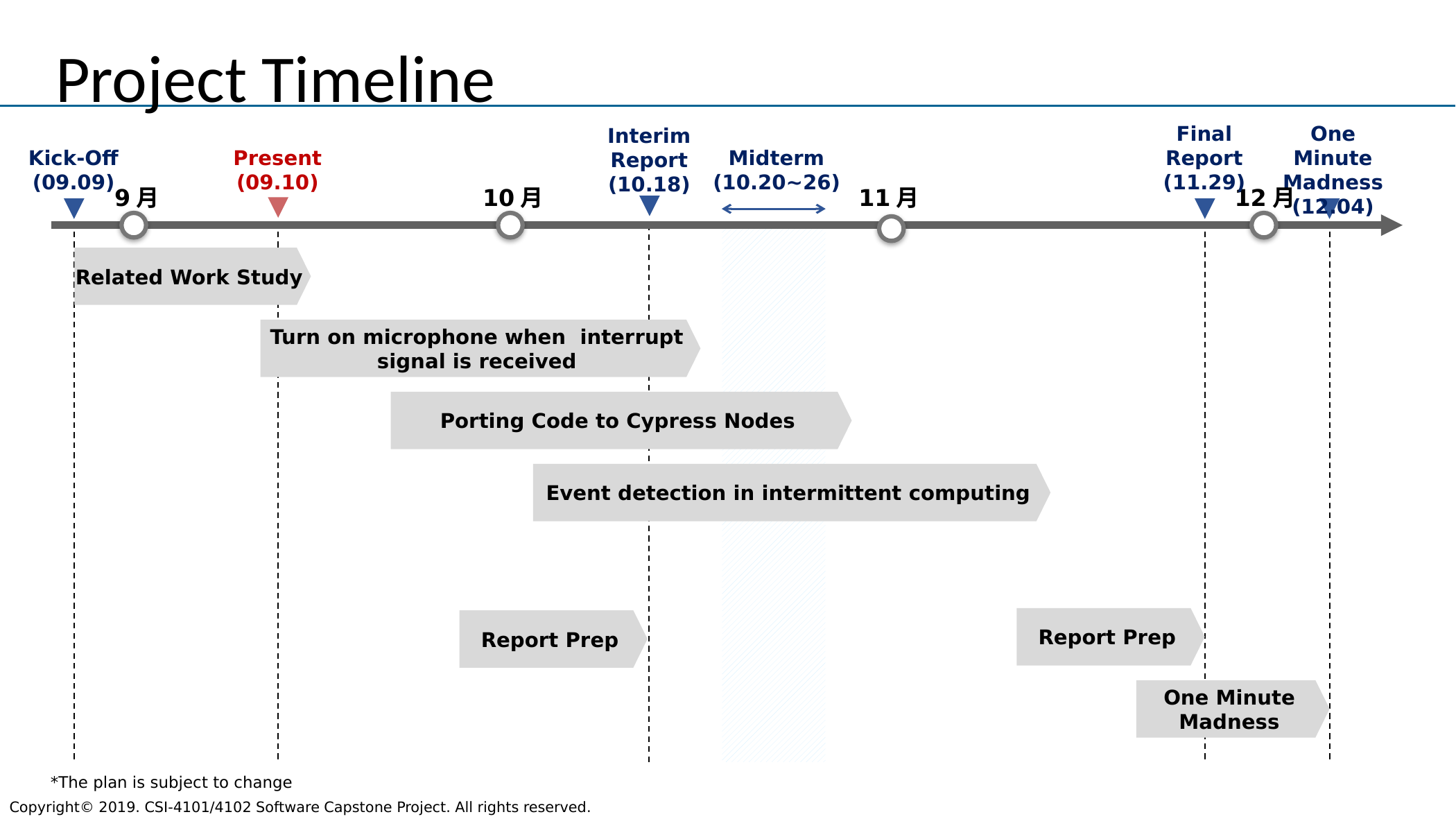

# Project Timeline
Final
Report
(11.29)
One Minute Madness
(12.04)
Interim Report
(10.18)
Kick-Off
(09.09)
Present(09.10)
Midterm
(10.20~26)
9月
10月
11月
12月

Related Work Study
Turn on microphone when  interrupt signal is received
Porting Code to Cypress Nodes
Event detection in intermittent computing
Report Prep
Report Prep
One Minute Madness
*The plan is subject to change